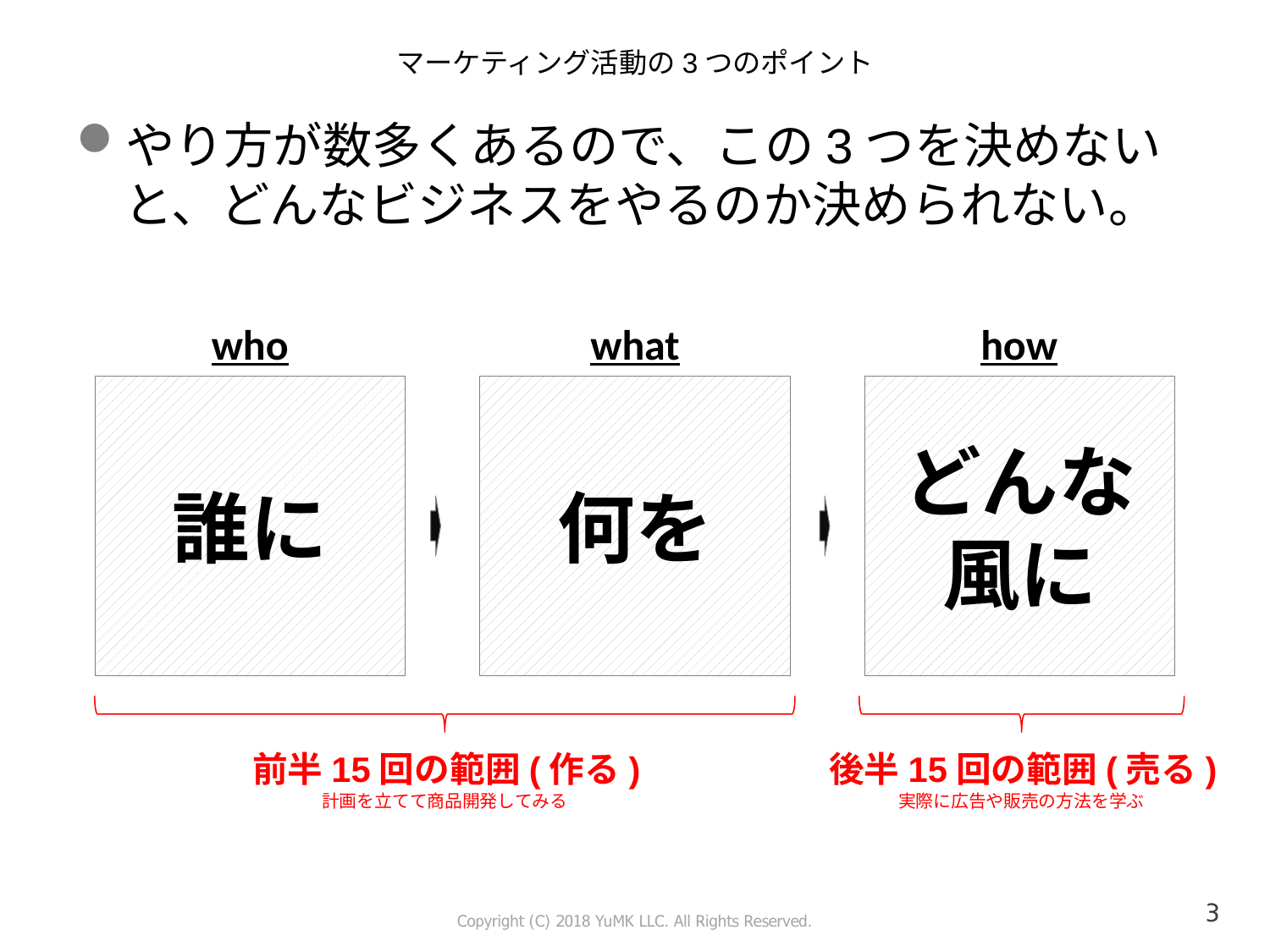

# マーケティング活動の3つのポイント
やり方が数多くあるので、この3つを決めないと、どんなビジネスをやるのか決められない。
who
what
how

誰に
何を
どんな
風に

前半15回の範囲(作る)
後半15回の範囲(売る)
計画を立てて商品開発してみる
実際に広告や販売の方法を学ぶ
3